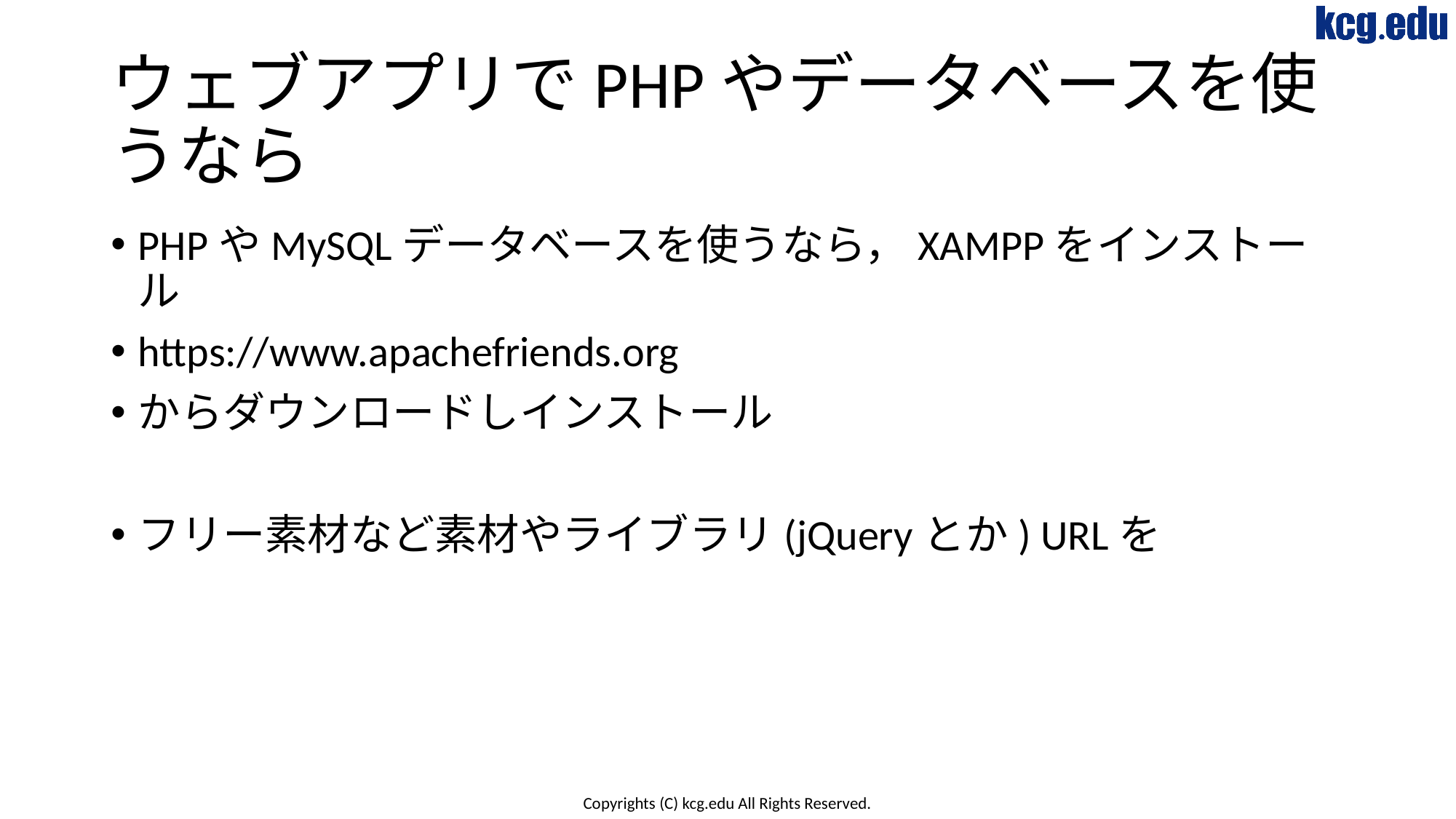

# ウェブアプリでPHPやデータベースを使うなら
PHPやMySQLデータベースを使うなら，XAMPPをインストール
https://www.apachefriends.org
からダウンロードしインストール

フリー素材など素材やライブラリ(jQueryとか) URLを